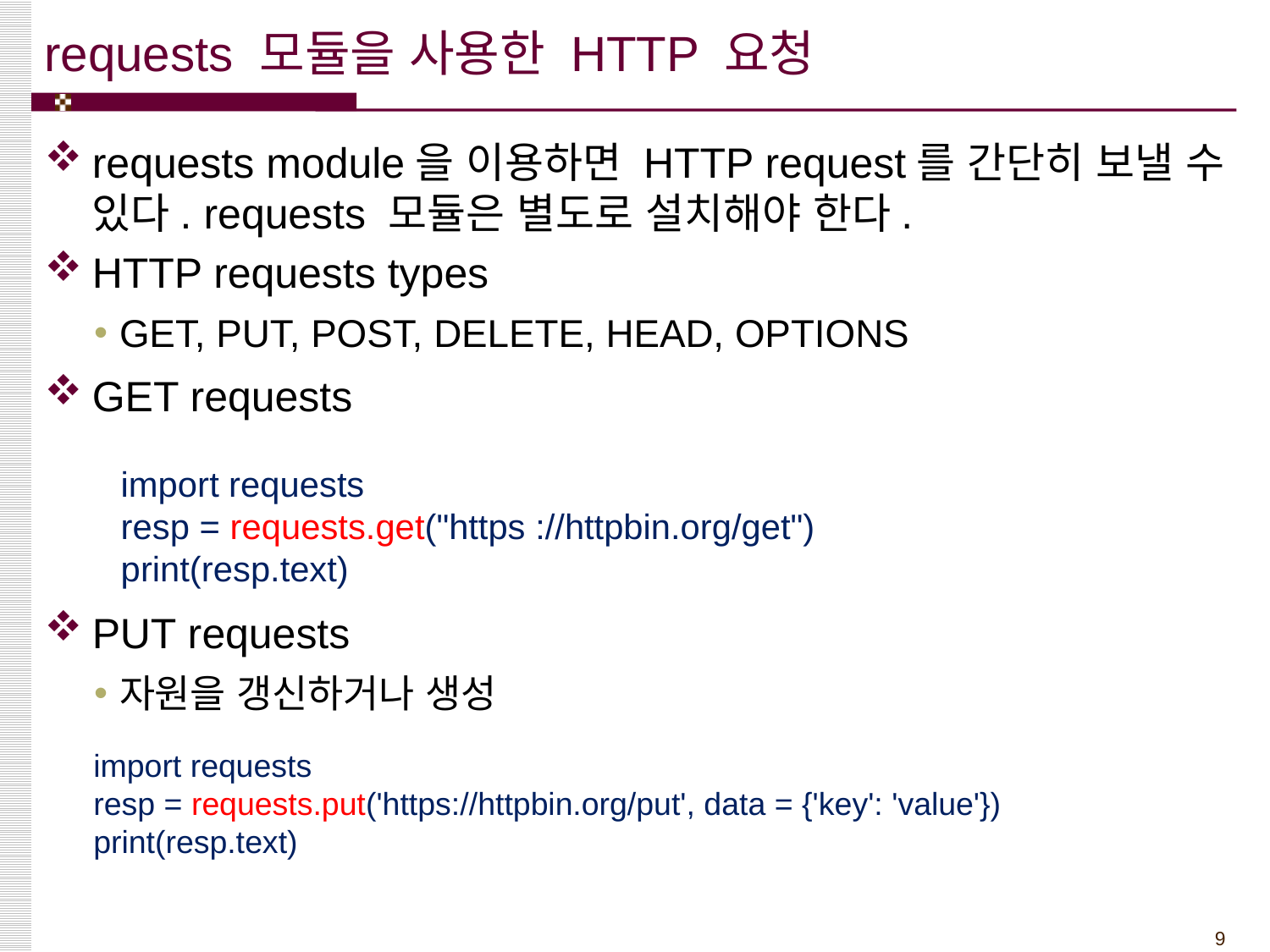

# requests 모듈을 사용한 HTTP 요청
requests module을 이용하면 HTTP request를 간단히 보낼 수 있다. requests 모듈은 별도로 설치해야 한다.
HTTP requests types
GET, PUT, POST, DELETE, HEAD, OPTIONS
GET requests

PUT requests
자원을 갱신하거나 생성
import requests
resp = requests.get("https ://httpbin.org/get")
print(resp.text)
import requests
resp = requests.put('https://httpbin.org/put', data = {'key': 'value'})
print(resp.text)